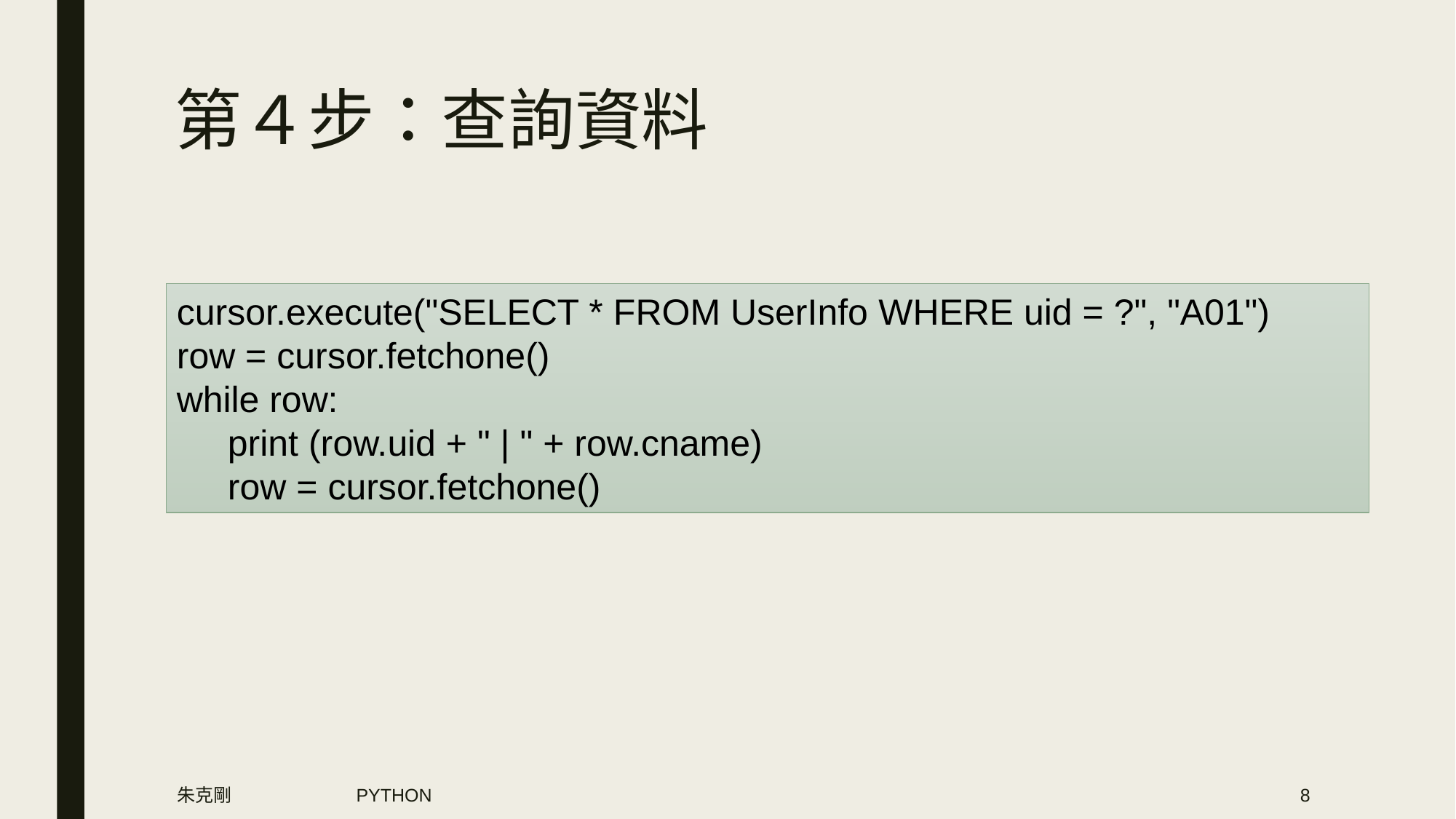

# 第４步：查詢資料
cursor.execute("SELECT * FROM UserInfo WHERE uid = ?", "A01")
row = cursor.fetchone()
while row:
     print (row.uid + " | " + row.cname)
     row = cursor.fetchone()
朱克剛
PYTHON
8